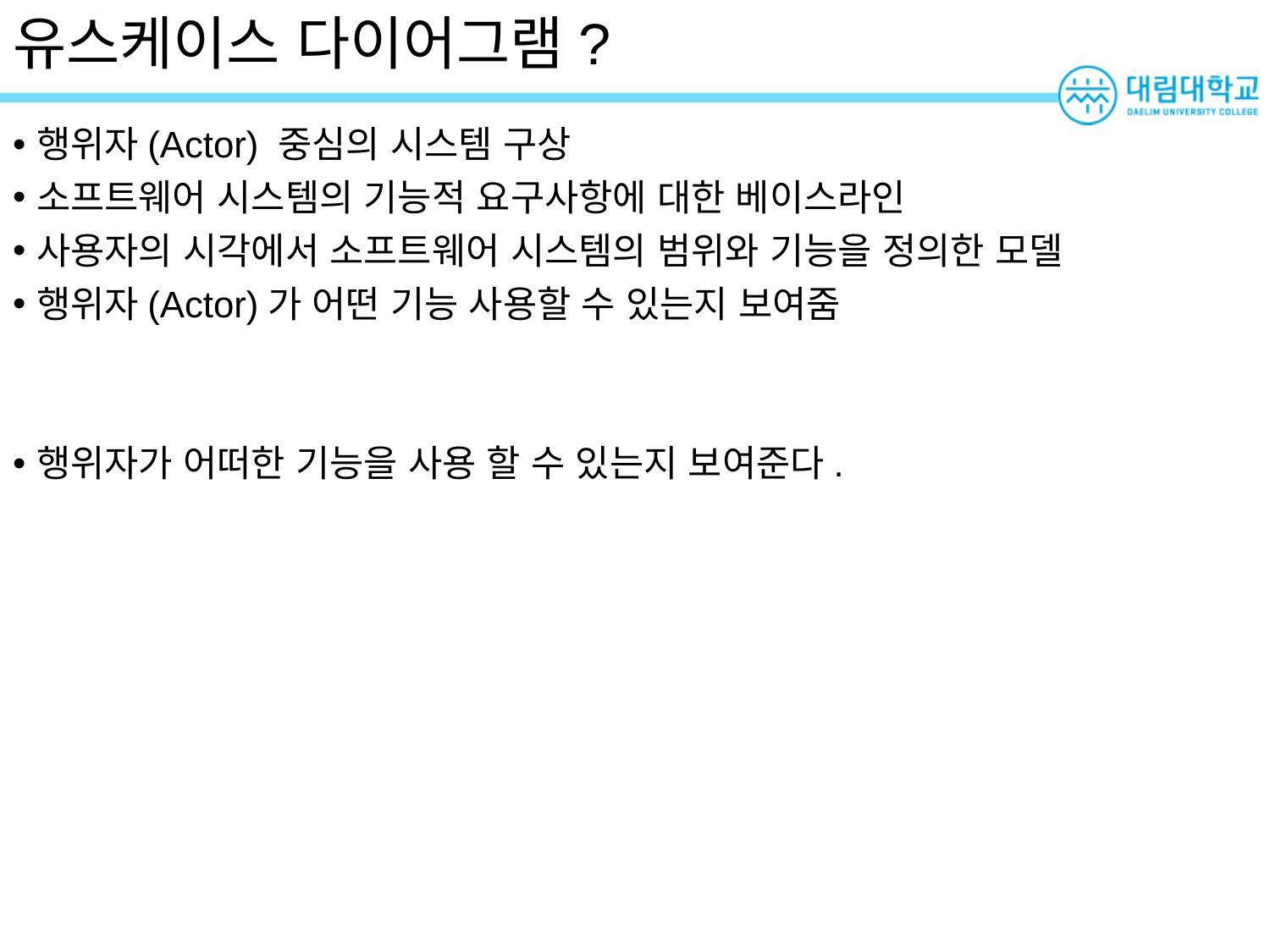

# 유스케이스 다이어그램?
행위자(Actor) 중심의 시스템 구상
소프트웨어 시스템의 기능적 요구사항에 대한 베이스라인
사용자의 시각에서 소프트웨어 시스템의 범위와 기능을 정의한 모델
행위자(Actor)가 어떤 기능 사용할 수 있는지 보여줌

행위자가 어떠한 기능을 사용 할 수 있는지 보여준다.